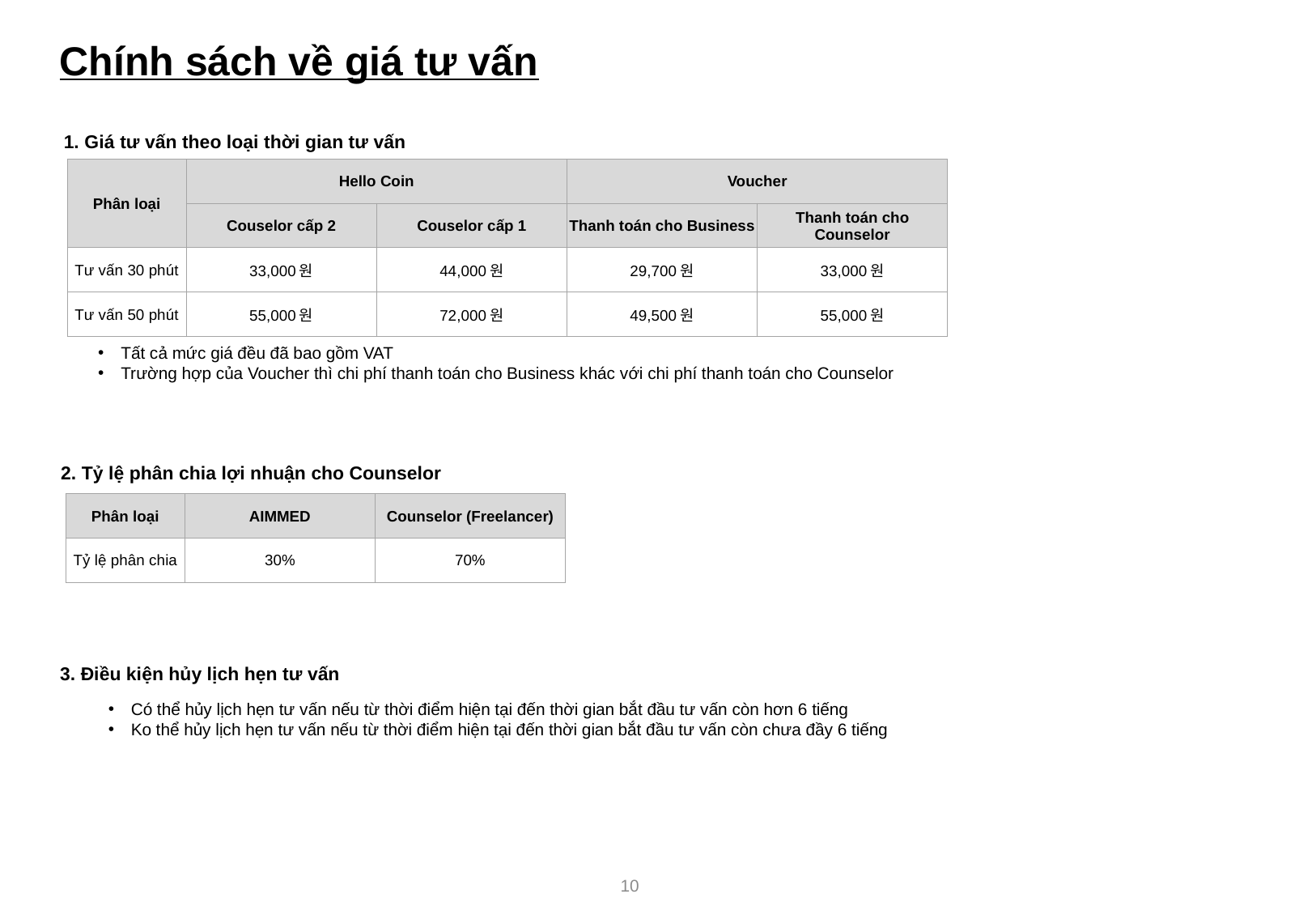

Chính sách về giá tư vấn
1. Giá tư vấn theo loại thời gian tư vấn
| Phân loại | Hello Coin |  | Voucher |  |
| --- | --- | --- | --- | --- |
|  | Couselor cấp 2 | Couselor cấp 1 | Thanh toán cho Business | Thanh toán cho Counselor |
| Tư vấn 30 phút | 33,000원 | 44,000원 | 29,700원 | 33,000원 |
| Tư vấn 50 phút | 55,000원 | 72,000원 | 49,500원 | 55,000원 |
Tất cả mức giá đều đã bao gồm VAT
Trường hợp của Voucher thì chi phí thanh toán cho Business khác với chi phí thanh toán cho Counselor
2. Tỷ lệ phân chia lợi nhuận cho Counselor
| Phân loại | AIMMED | Counselor (Freelancer) |
| --- | --- | --- |
| Tỷ lệ phân chia | 30% | 70% |
3. Điều kiện hủy lịch hẹn tư vấn
Có thể hủy lịch hẹn tư vấn nếu từ thời điểm hiện tại đến thời gian bắt đầu tư vấn còn hơn 6 tiếng
Ko thể hủy lịch hẹn tư vấn nếu từ thời điểm hiện tại đến thời gian bắt đầu tư vấn còn chưa đầy 6 tiếng
10